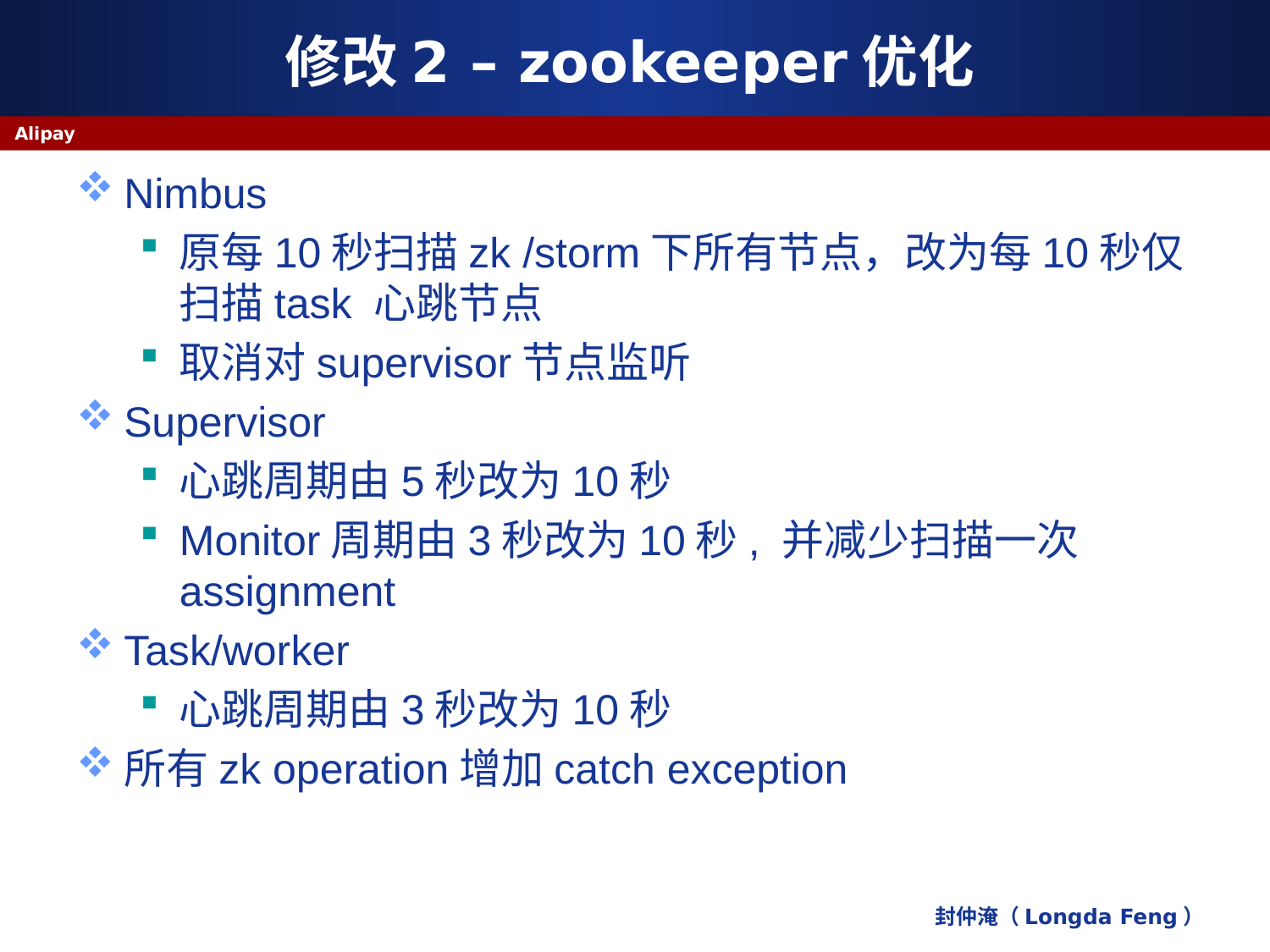

# 修改2 – zookeeper优化
Alipay
Nimbus
原每10秒扫描zk /storm下所有节点，改为每10秒仅扫描task 心跳节点
取消对supervisor节点监听
Supervisor
心跳周期由5秒改为10秒
Monitor周期由3秒改为10秒, 并减少扫描一次assignment
Task/worker
心跳周期由3秒改为10秒
所有zk operation增加catch exception
封仲淹（Longda Feng）